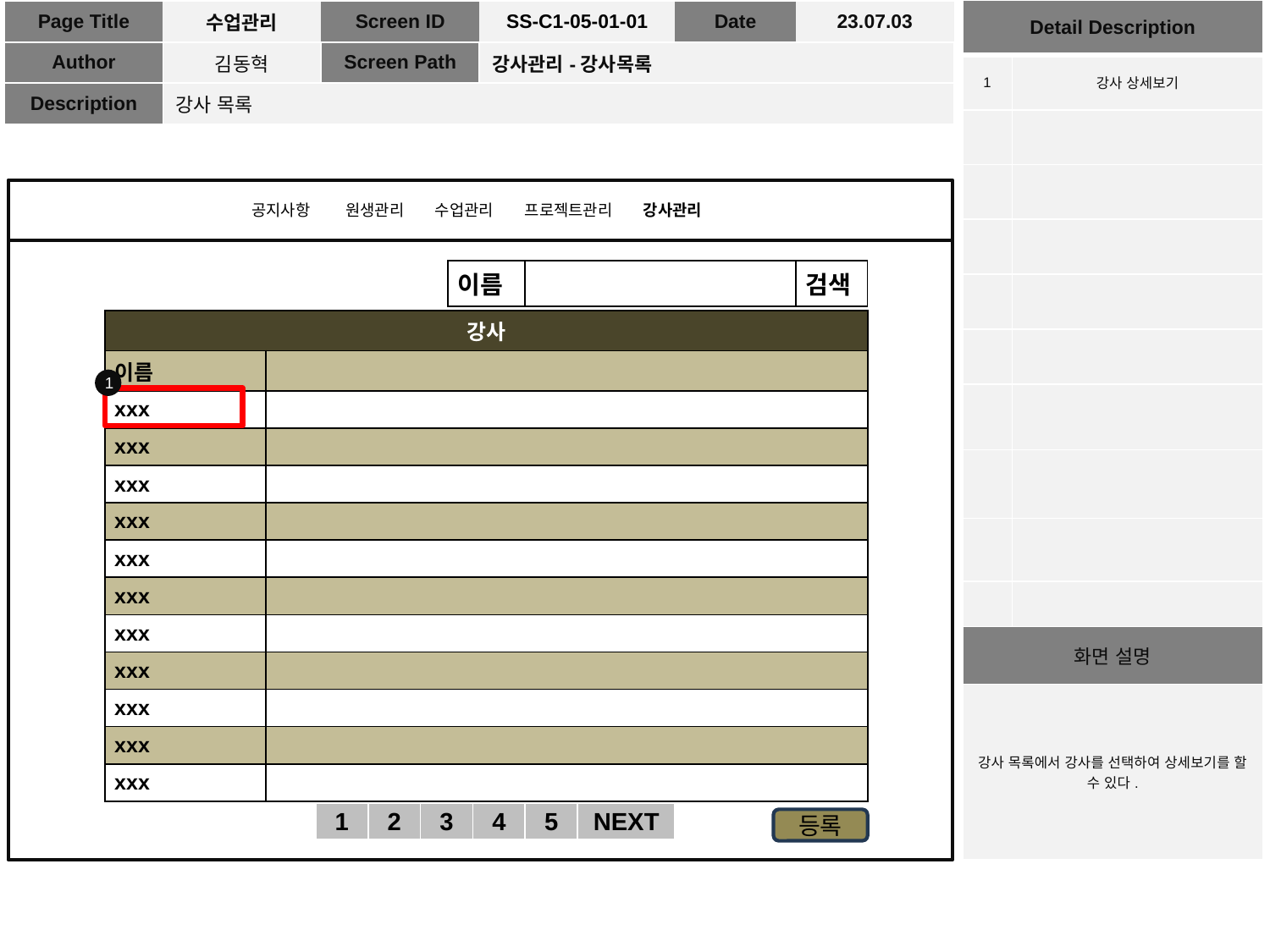

| Detail Description |  |
| --- | --- |
| 1 | 강사 상세보기 |
|  |  |
|  |  |
|  |  |
|  |  |
|  |  |
|  |  |
|  |  |
|  |  |
|  |  |
| 화면 설명 |  |
| 강사 목록에서 강사를 선택하여 상세보기를 할 수 있다. |  |
| Page Title | 수업관리 | Screen ID | SS-C1-05-01-01 | Date | 23.07.03 |
| --- | --- | --- | --- | --- | --- |
| Author | 김동혁 | Screen Path | 강사관리-강사목록 |  |  |
| Description | 강사 목록 |  |  |  |  |

공지사항        원생관리       수업관리       프로젝트관리       강사관리

| 이름 |  | 검색 |
| --- | --- | --- |
| 강사 |  |
| --- | --- |
| 이름 |  |
| xxx |  |
| xxx |  |
| xxx |  |
| xxx |  |
| xxx |  |
| xxx |  |
| xxx |  |
| xxx |  |
| xxx |  |
| xxx |  |
| xxx |  |
1

| 1 | 2 | 3 | 4 | 5 | NEXT |
| --- | --- | --- | --- | --- | --- |
등록